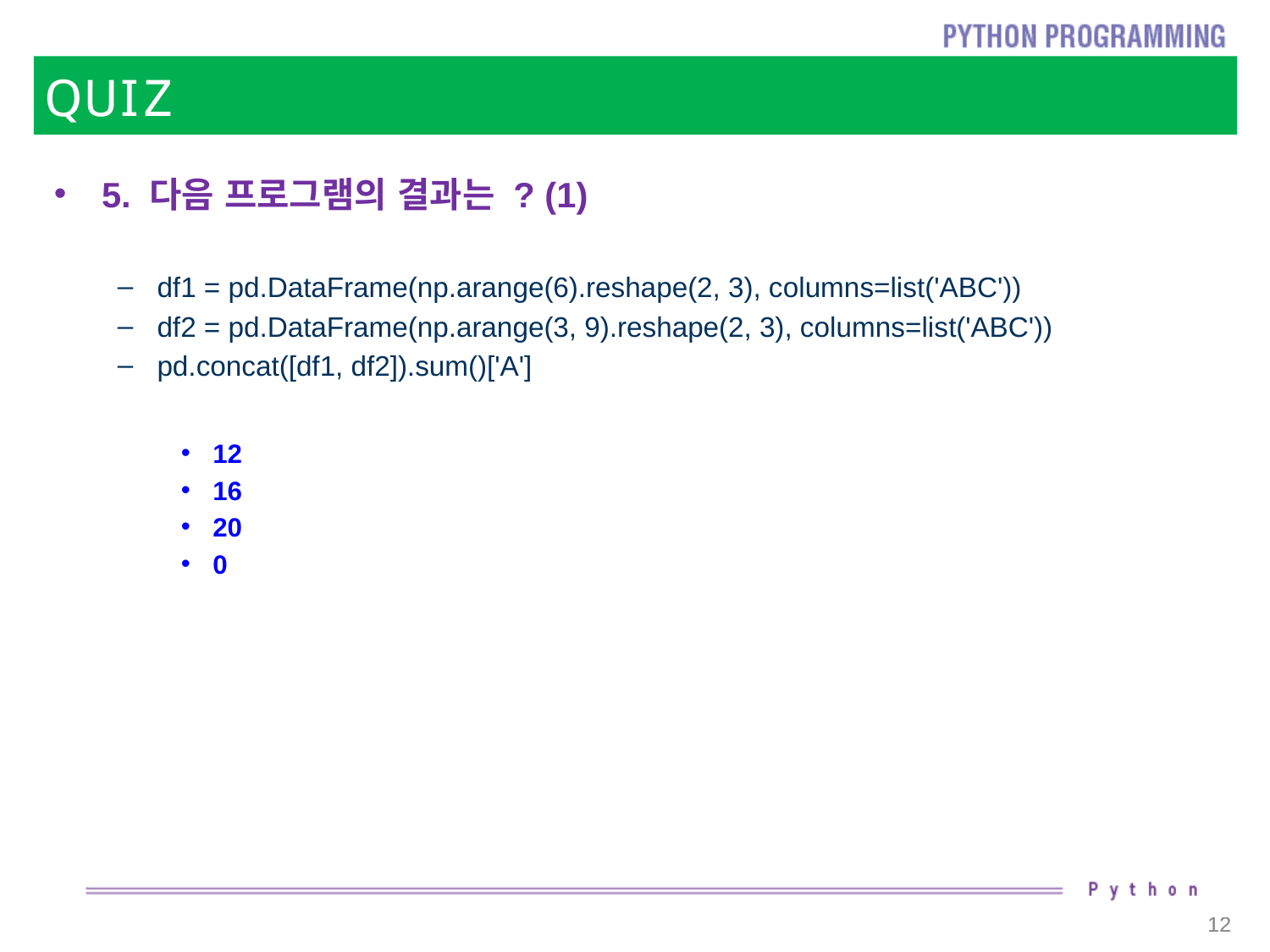

# QUIZ
5. 다음 프로그램의 결과는 ? (1)

df1 = pd.DataFrame(np.arange(6).reshape(2, 3), columns=list('ABC'))
df2 = pd.DataFrame(np.arange(3, 9).reshape(2, 3), columns=list('ABC'))
pd.concat([df1, df2]).sum()['A']

12
16
20
0
12